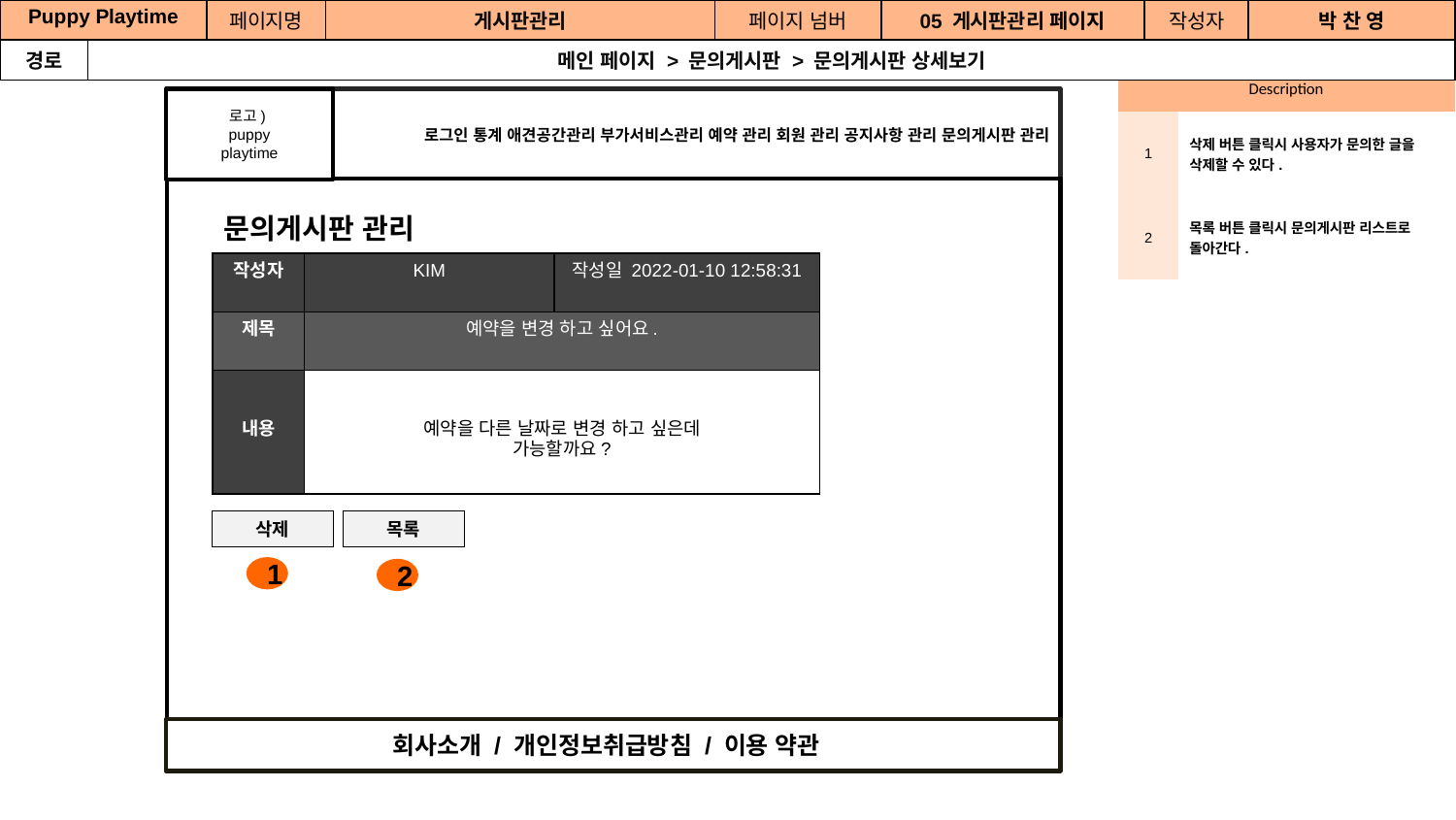

| Puppy Playtime | 김 주 영 | 페이지명 | 게시판관리 | 페이지 넘버 | 05 게시판관리 페이지 | 작성자 | 박 찬 영 |
| --- | --- | --- | --- | --- | --- | --- | --- |
| 경로 | 메인 페이지 > 문의게시판 > 문의게시판 상세보기 | 김 주 영 | 김 주 영 | 김 주 영 | 김 주 영 | 김 주 영 | 김 주 영 |
| Description |  |
| --- | --- |
| 1 | 삭제 버튼 클릭시 사용자가 문의한 글을 삭제할 수 있다. |
| 2 | 목록 버튼 클릭시 문의게시판 리스트로 돌아간다. |
로고)
puppy
playtime

로그인 통계 애견공간관리 부가서비스관리 예약 관리 회원 관리 공지사항 관리 문의게시판 관리
문의게시판 관리
| 작성자 | KIM | 작성일 2022-01-10 12:58:31 |
| --- | --- | --- |
| 제목 | 예약을 변경 하고 싶어요. |  |
| 내용 | 예약을 다른 날짜로 변경 하고 싶은데 가능할까요? |  |
삭제
목록
1
2
회사소개 / 개인정보취급방침 / 이용 약관